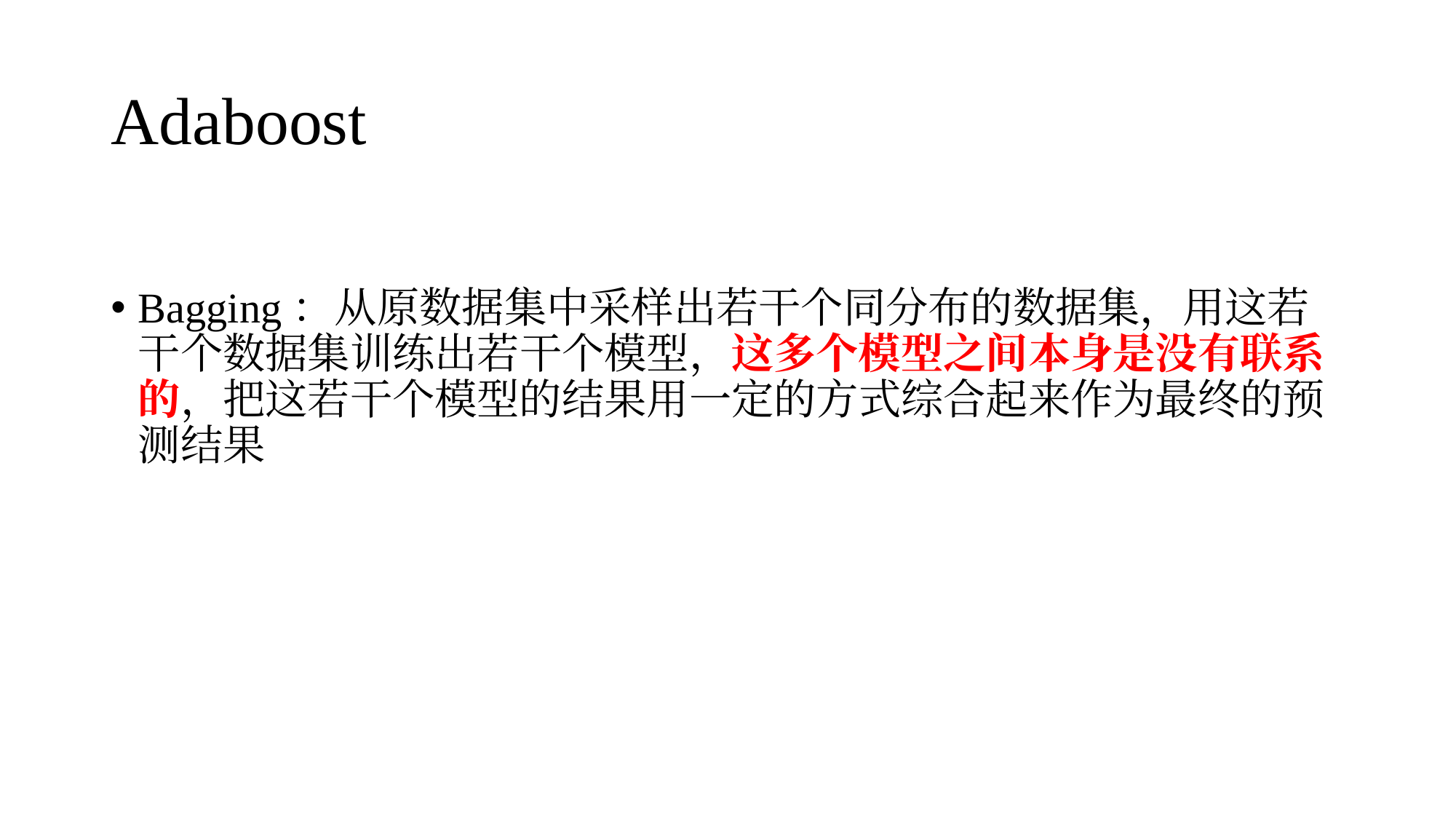

# Adaboost
Bagging：从原数据集中采样出若干个同分布的数据集，用这若干个数据集训练出若干个模型，这多个模型之间本身是没有联系的，把这若干个模型的结果用一定的方式综合起来作为最终的预测结果